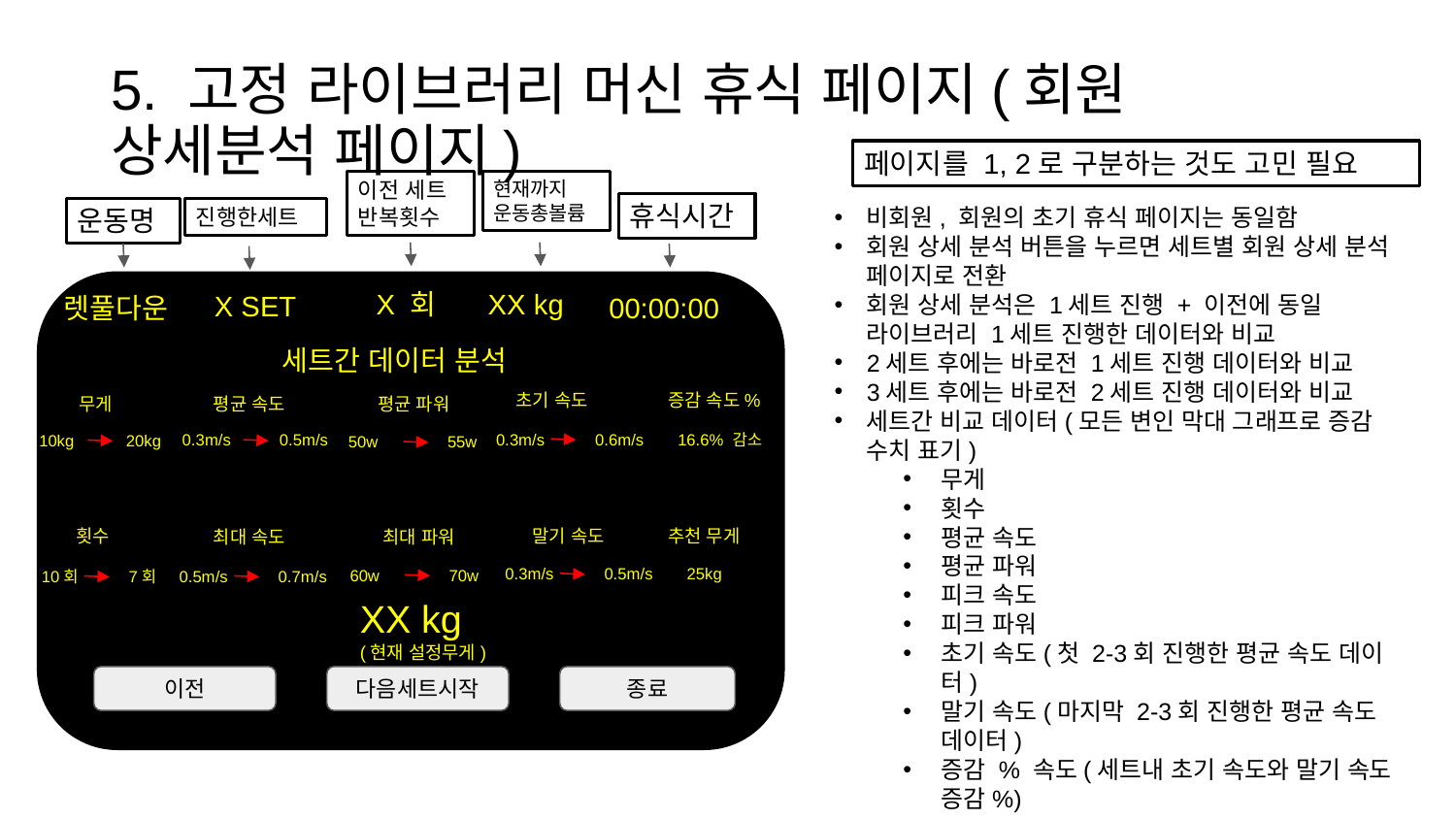

# 5. 고정 라이브러리 머신 휴식 페이지(회원 상세분석 페이지)

페이지를 1, 2로 구분하는 것도 고민 필요
이전 세트 반복횟수
현재까지 운동총볼륨
휴식시간
비회원, 회원의 초기 휴식 페이지는 동일함
회원 상세 분석 버튼을 누르면 세트별 회원 상세 분석 페이지로 전환
회원 상세 분석은 1세트 진행 + 이전에 동일 라이브러리 1세트 진행한 데이터와 비교
2세트 후에는 바로전 1세트 진행 데이터와 비교
3세트 후에는 바로전 2세트 진행 데이터와 비교
세트간 비교 데이터(모든 변인 막대 그래프로 증감 수치 표기)
무게
횟수
평균 속도
평균 파워
피크 속도
피크 파워
초기 속도(첫 2-3회 진행한 평균 속도 데이터)
말기 속도(마지막 2-3회 진행한 평균 속도 데이터)
증감 % 속도(세트내 초기 속도와 말기 속도 증감%)
운동명
진행한세트
XX kg
X 회
X SET
렛풀다운
00:00:00
세트간 데이터 분석
초기 속도
증감 속도%
평균 파워
무게
평균 속도
0.6m/s
16.6% 감소
0.3m/s
0.3m/s
0.5m/s
20kg
10kg
55w
50w
추천 무게
횟수
말기 속도
최대 파워
최대 속도
25kg
0.5m/s
0.3m/s
70w
60w
0.7m/s
0.5m/s
7회
10회
XX kg
(현재 설정무게)
이전
다음세트시작
종료